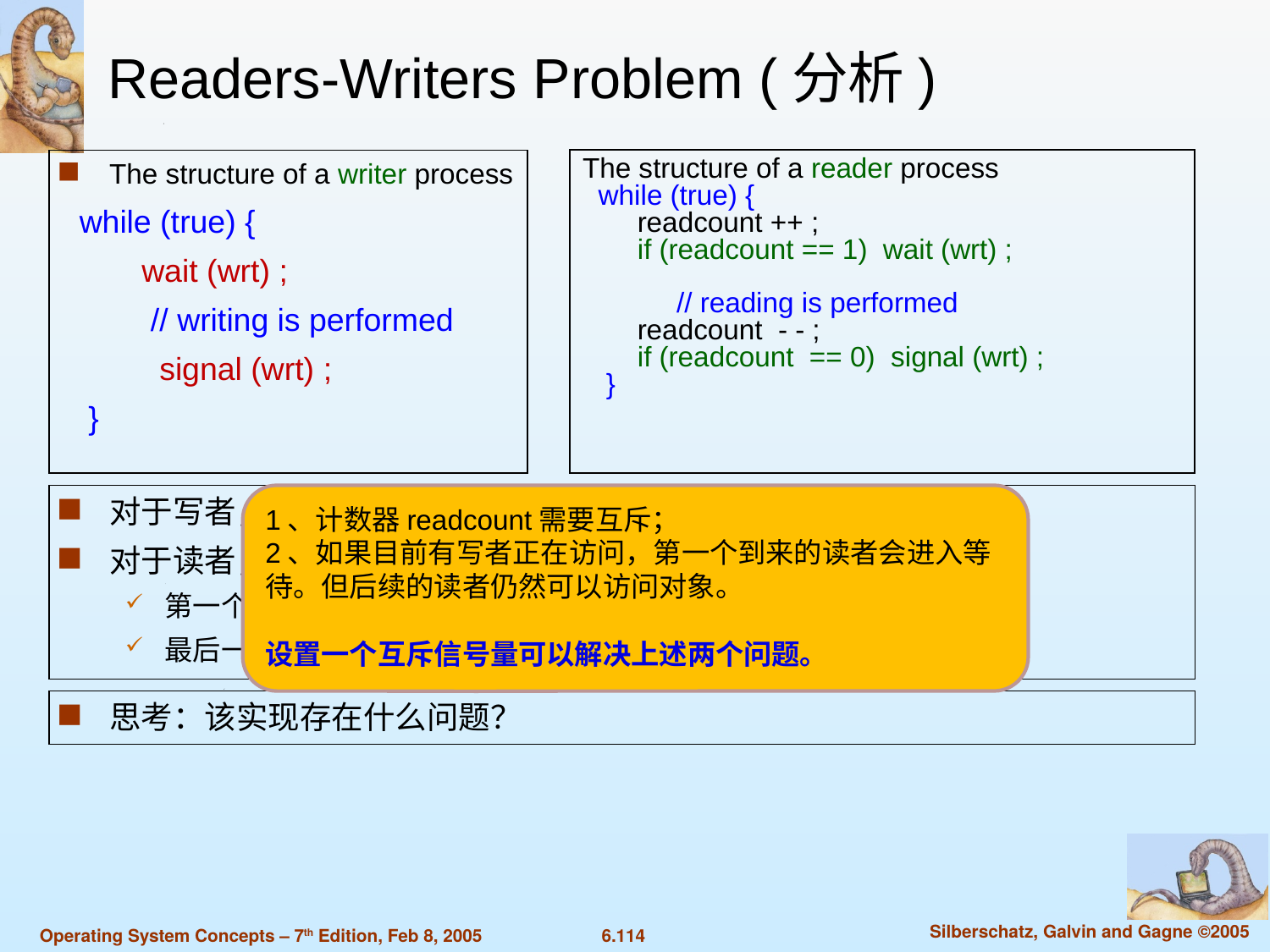

Readers-Writers Problem (分析)
The structure of a writer process
  while (true) {
         wait (wrt) ;
          // writing is performed
           signal (wrt) ;
   }

The structure of a reader process
  while (true) {
       readcount ++ ;
       if (readcount == 1)  wait (wrt) ;
            // reading is performed
       readcount  - - ;
       if (readcount  == 0)  signal (wrt) ;
   }

对于写者，就是简单实现对象的互斥访问。
对于读者，
第一个到来的读者，开放后续到来的读者，但要拒绝写者。
最后一个离开的读者，释放对象，可能还要唤醒等待的写者。

1、计数器readcount需要互斥；
2、如果目前有写者正在访问，第一个到来的读者会进入等待。但后续的读者仍然可以访问对象。

设置一个互斥信号量可以解决上述两个问题。
思考：该实现存在什么问题？